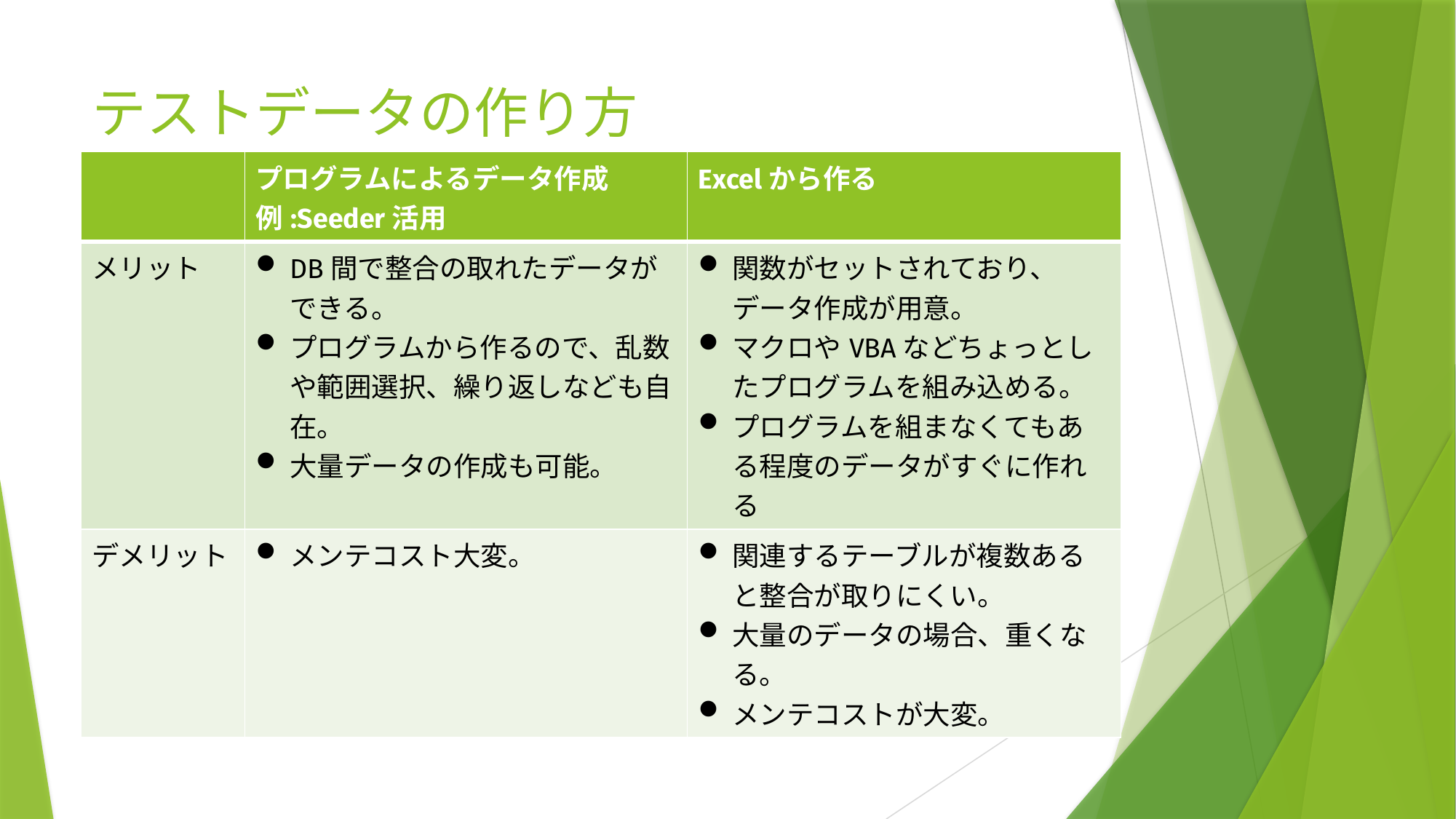

# テストデータの作り方
|  | プログラムによるデータ作成 例:Seeder活用 | Excelから作る |
| --- | --- | --- |
| メリット | DB間で整合の取れたデータができる。 プログラムから作るので、乱数や範囲選択、繰り返しなども自在。 大量データの作成も可能。 | 関数がセットされており、データ作成が用意。 マクロやVBAなどちょっとしたプログラムを組み込める。 プログラムを組まなくてもある程度のデータがすぐに作れる |
| デメリット | メンテコスト大変。 | 関連するテーブルが複数あると整合が取りにくい。 大量のデータの場合、重くなる。 メンテコストが大変。 |